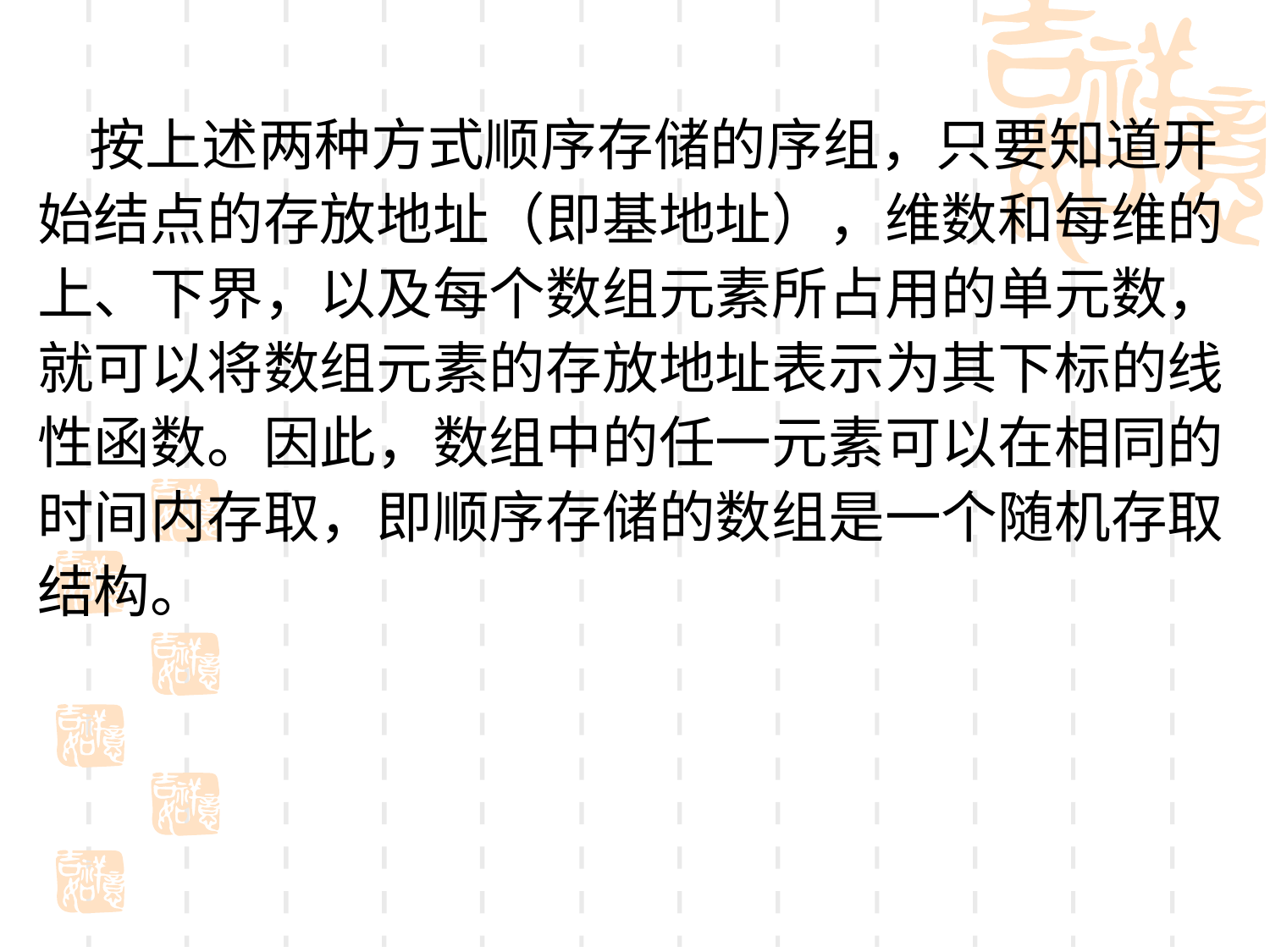

按上述两种方式顺序存储的序组，只要知道开始结点的存放地址（即基地址），维数和每维的上、下界，以及每个数组元素所占用的单元数，就可以将数组元素的存放地址表示为其下标的线性函数。因此，数组中的任一元素可以在相同的时间内存取，即顺序存储的数组是一个随机存取结构。